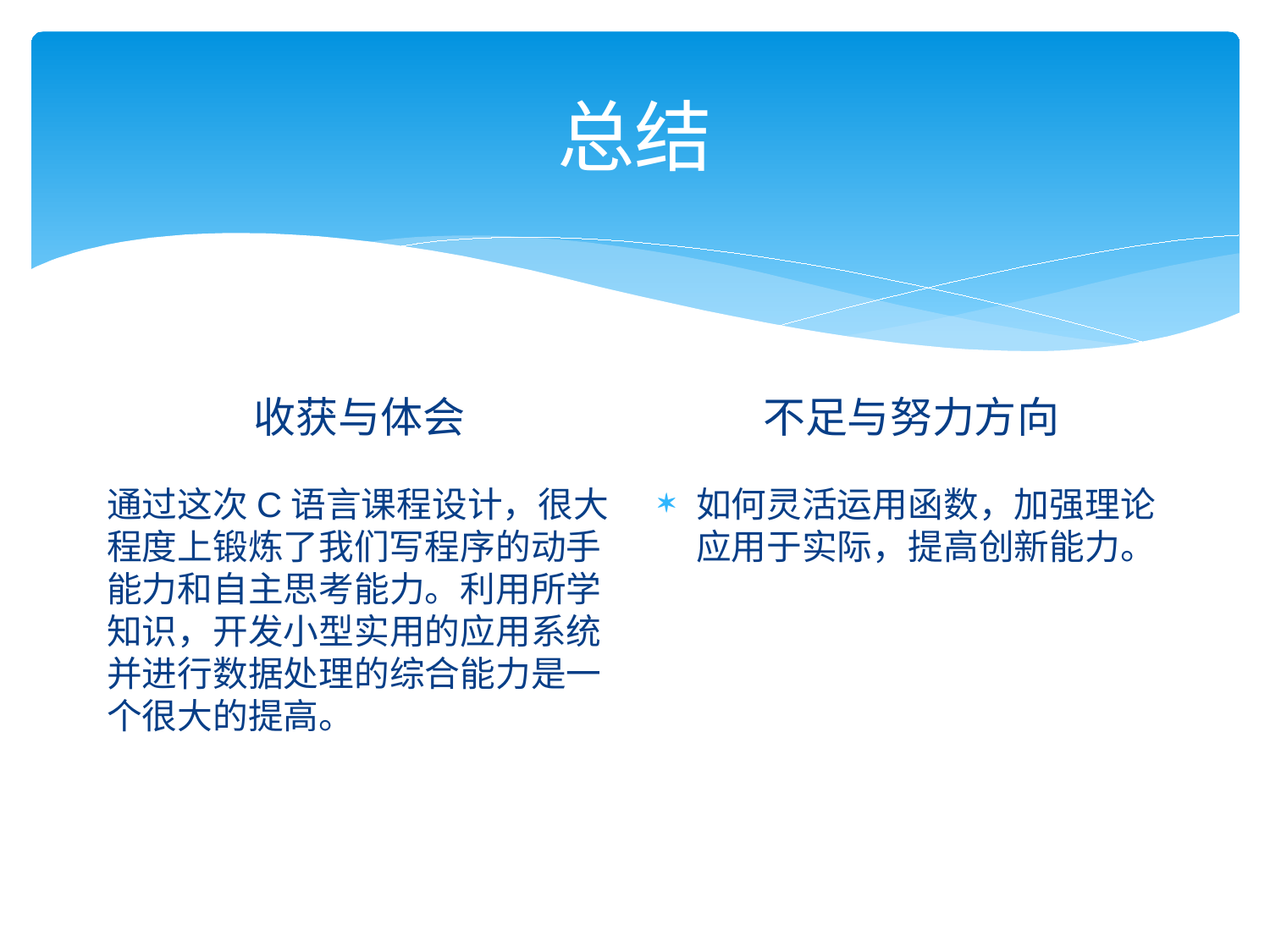

# 总结
不足与努力方向
收获与体会
通过这次C语言课程设计，很大程度上锻炼了我们写程序的动手能力和自主思考能力。利用所学知识，开发小型实用的应用系统并进行数据处理的综合能力是一个很大的提高。
如何灵活运用函数，加强理论应用于实际，提高创新能力。